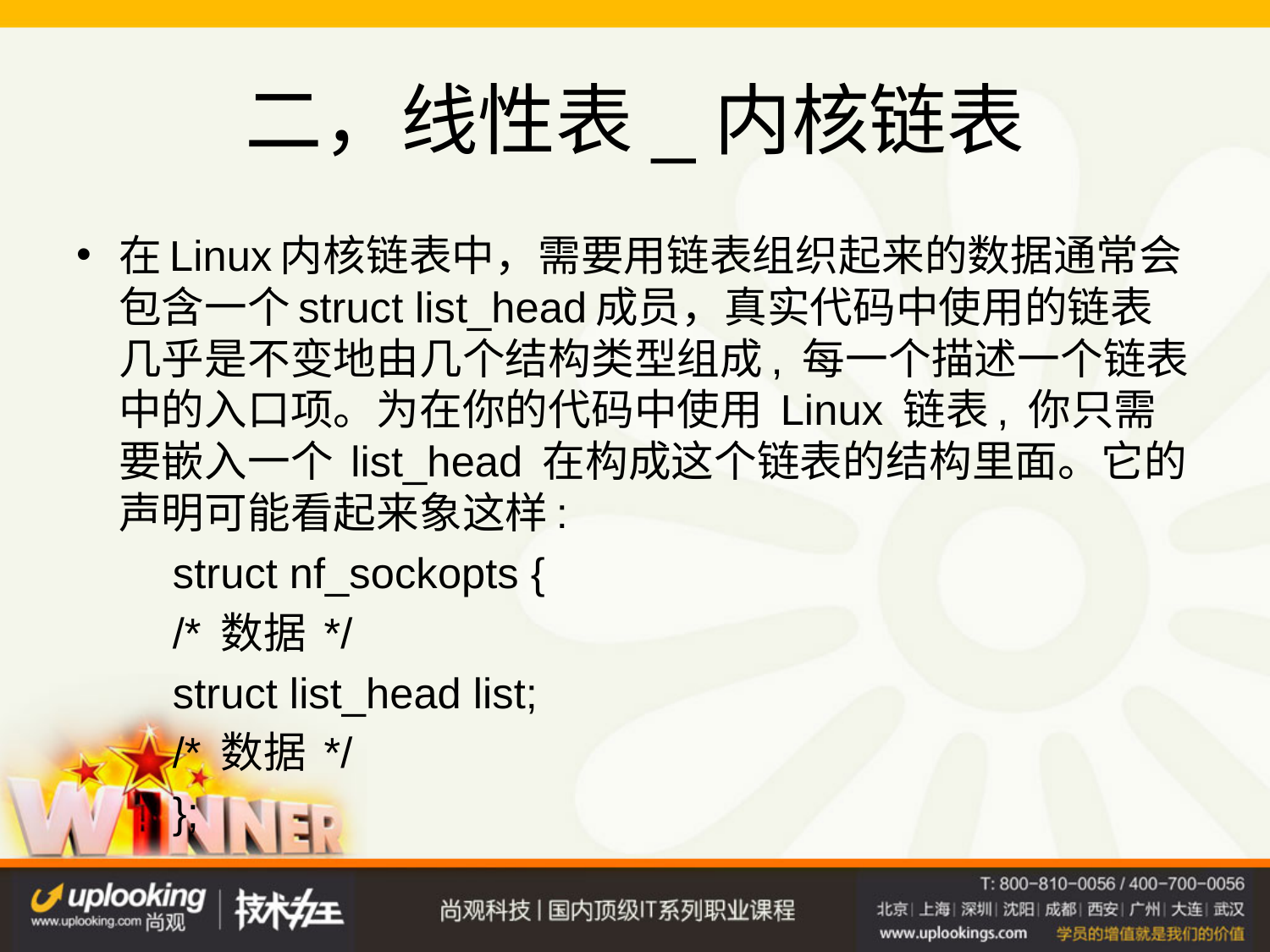

# 二，线性表_内核链表
在Linux内核链表中，需要用链表组织起来的数据通常会包含一个struct list_head成员，真实代码中使用的链表几乎是不变地由几个结构类型组成, 每一个描述一个链表中的入口项。为在你的代码中使用 Linux 链表, 你只需要嵌入一个 list_head 在构成这个链表的结构里面。它的声明可能看起来象这样:
	struct nf_sockopts {
		/* 数据 */
		struct list_head list;
		/* 数据 */
	};